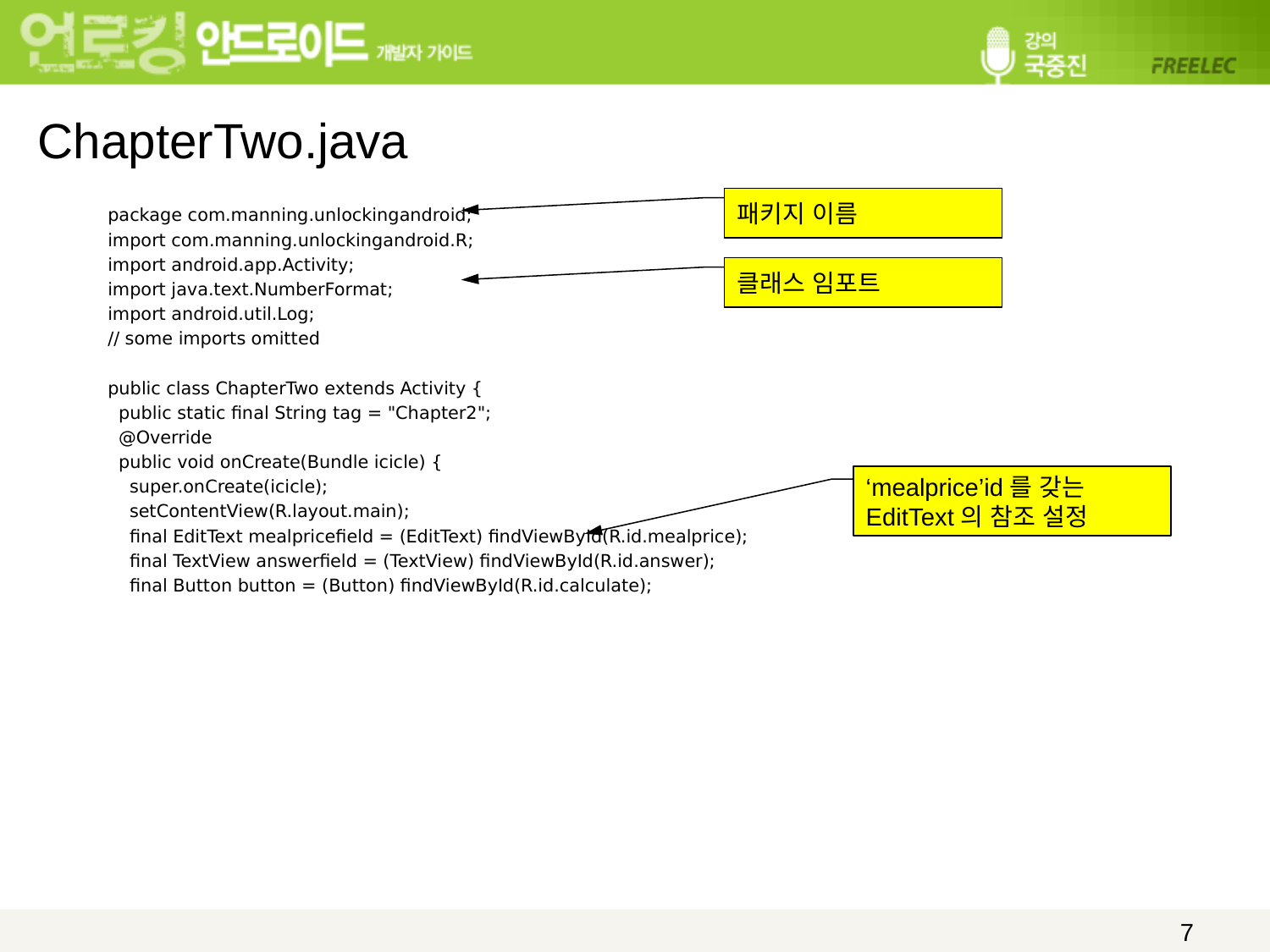

# ChapterTwo.java
패키지 이름
package com.manning.unlockingandroid;
import com.manning.unlockingandroid.R;
import android.app.Activity;
import java.text.NumberFormat;
import android.util.Log;
// some imports omitted

public class ChapterTwo extends Activity {
  public static final String tag = "Chapter2";
  @Override
  public void onCreate(Bundle icicle) {
    super.onCreate(icicle);
    setContentView(R.layout.main);
    final EditText mealpricefield = (EditText) findViewById(R.id.mealprice);
    final TextView answerfield = (TextView) findViewById(R.id.answer);
    final Button button = (Button) findViewById(R.id.calculate);

클래스 임포트
‘mealprice’id를 갖는
EditText의 참조 설정
7